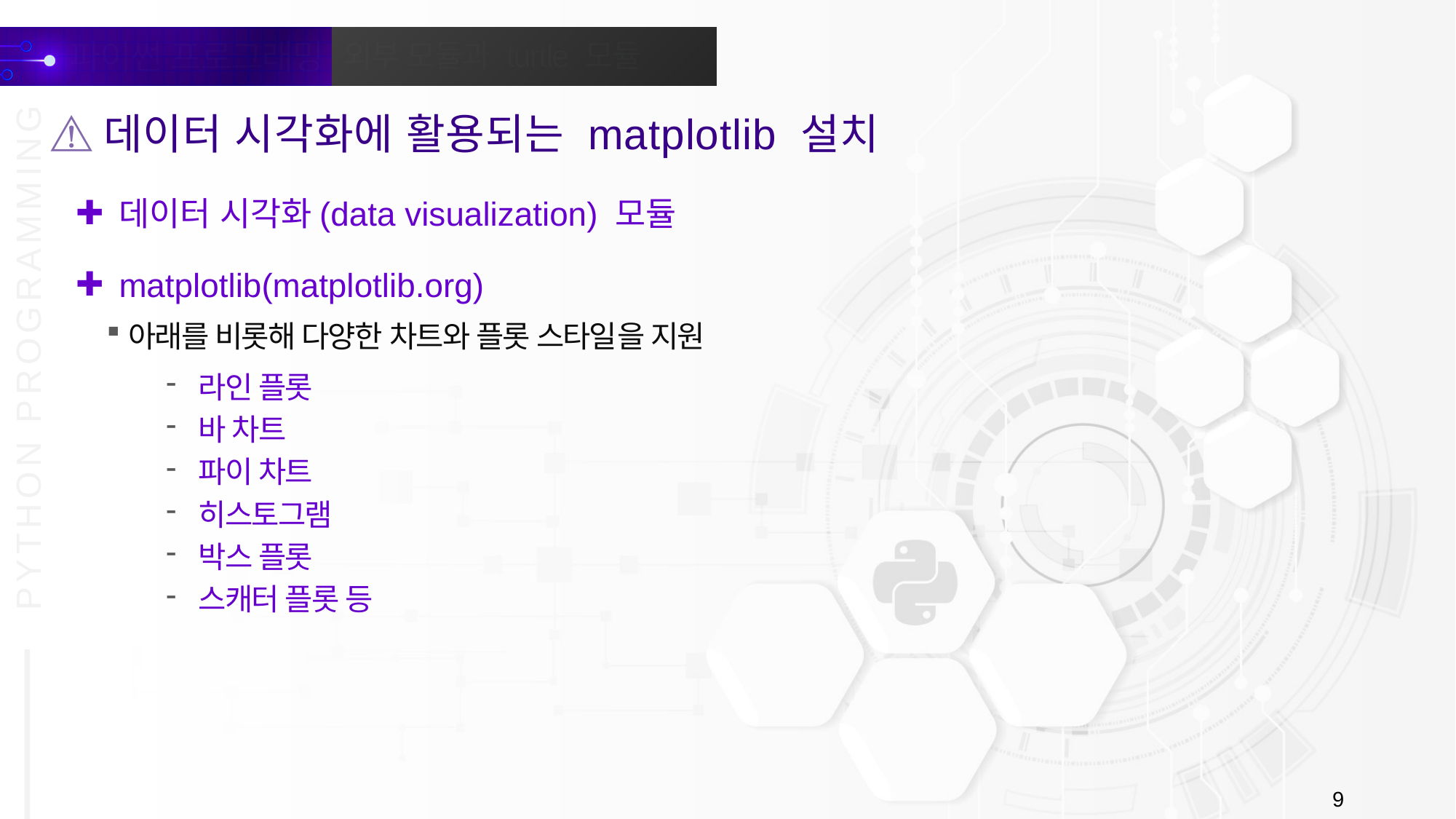

데이터 시각화에 활용되는 matplotlib 설치
데이터 시각화(data visualization) 모듈
matplotlib(matplotlib.org)
아래를 비롯해 다양한 차트와 플롯 스타일을 지원
라인 플롯
바 차트
파이 차트
히스토그램
박스 플롯
스캐터 플롯 등
9